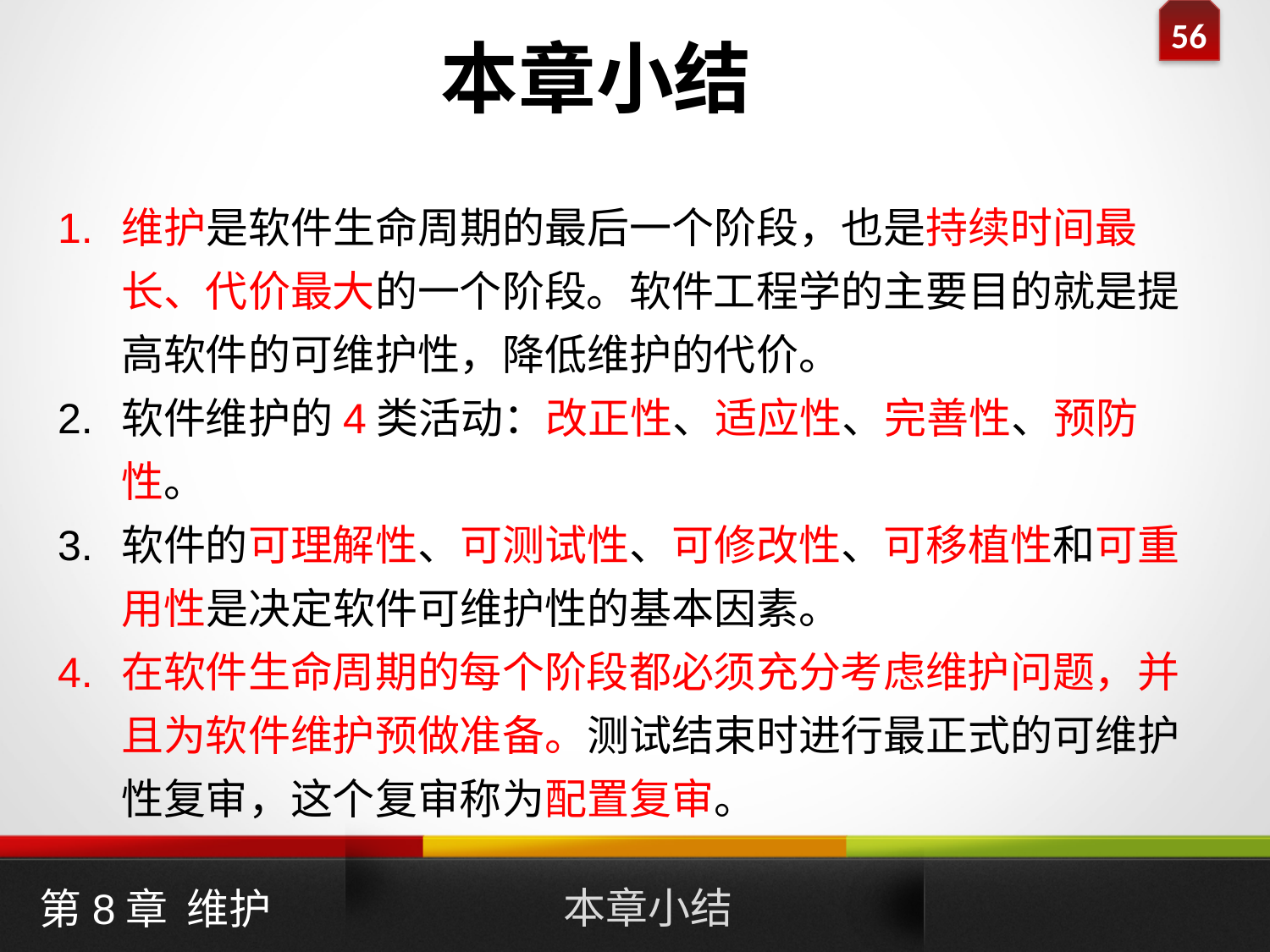

本章小结
维护是软件生命周期的最后一个阶段，也是持续时间最长、代价最大的一个阶段。软件工程学的主要目的就是提高软件的可维护性，降低维护的代价。
软件维护的4类活动：改正性、适应性、完善性、预防性。
软件的可理解性、可测试性、可修改性、可移植性和可重用性是决定软件可维护性的基本因素。
在软件生命周期的每个阶段都必须充分考虑维护问题，并且为软件维护预做准备。测试结束时进行最正式的可维护性复审，这个复审称为配置复审。
本章小结